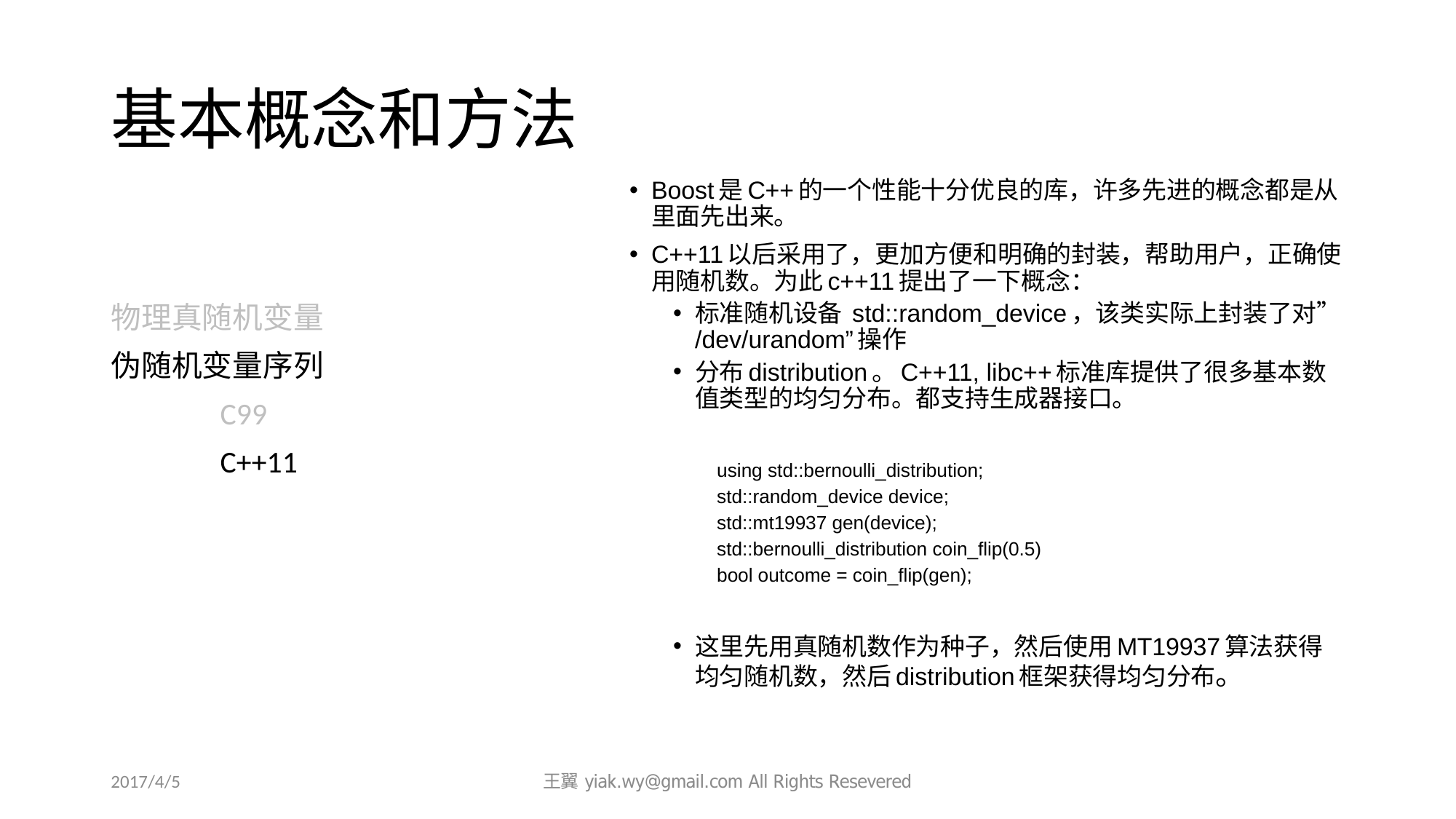

# 基本概念和方法

Boost是C++的一个性能十分优良的库，许多先进的概念都是从里面先出来。
C++11以后采用了，更加方便和明确的封装，帮助用户，正确使用随机数。为此c++11提出了一下概念：
标准随机设备 std::random_device，该类实际上封装了对”/dev/urandom”操作
分布distribution。C++11, libc++标准库提供了很多基本数值类型的均匀分布。都支持生成器接口。

using std::bernoulli_distribution;
std::random_device device;
std::mt19937 gen(device);
std::bernoulli_distribution coin_flip(0.5)
bool outcome = coin_flip(gen);

这里先用真随机数作为种子，然后使用MT19937算法获得均匀随机数，然后distribution框架获得均匀分布。

物理真随机变量
伪随机变量序列
	C99
	C++11

2017/4/5
王翼 yiak.wy@gmail.com All Rights Resevered